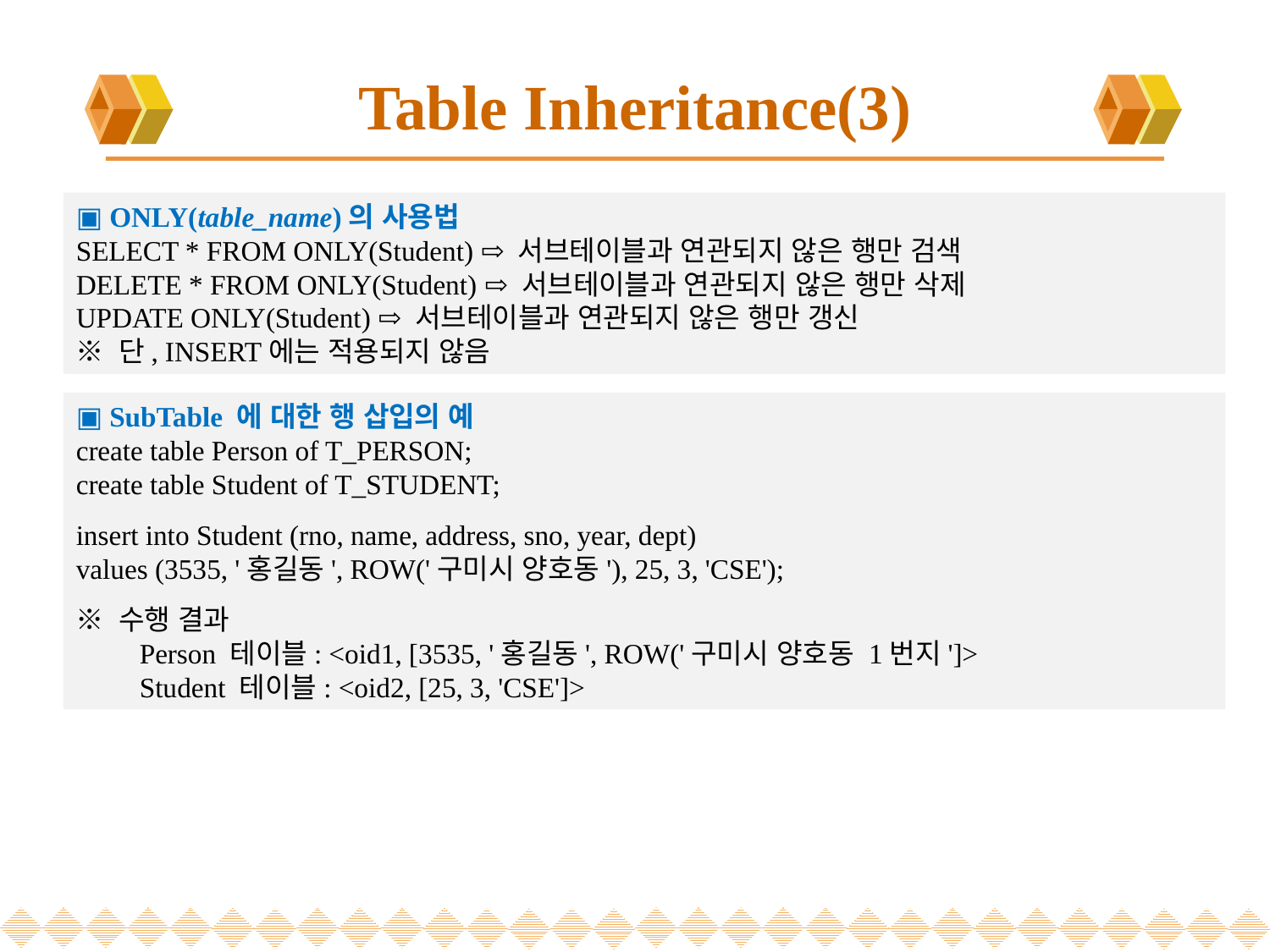

# Table Inheritance(3)
▣ ONLY(table_name)의 사용법
SELECT * FROM ONLY(Student) ⇨ 서브테이블과 연관되지 않은 행만 검색
DELETE * FROM ONLY(Student) ⇨ 서브테이블과 연관되지 않은 행만 삭제
UPDATE ONLY(Student) ⇨ 서브테이블과 연관되지 않은 행만 갱신
※ 단, INSERT에는 적용되지 않음
▣ SubTable 에 대한 행 삽입의 예
create table Person of T_PERSON;
create table Student of T_STUDENT;

insert into Student (rno, name, address, sno, year, dept)
values (3535, '홍길동', ROW('구미시 양호동'), 25, 3, 'CSE');

※ 수행 결과
Person 테이블: <oid1, [3535, '홍길동', ROW('구미시 양호동 1번지']>
Student 테이블: <oid2, [25, 3, 'CSE']>